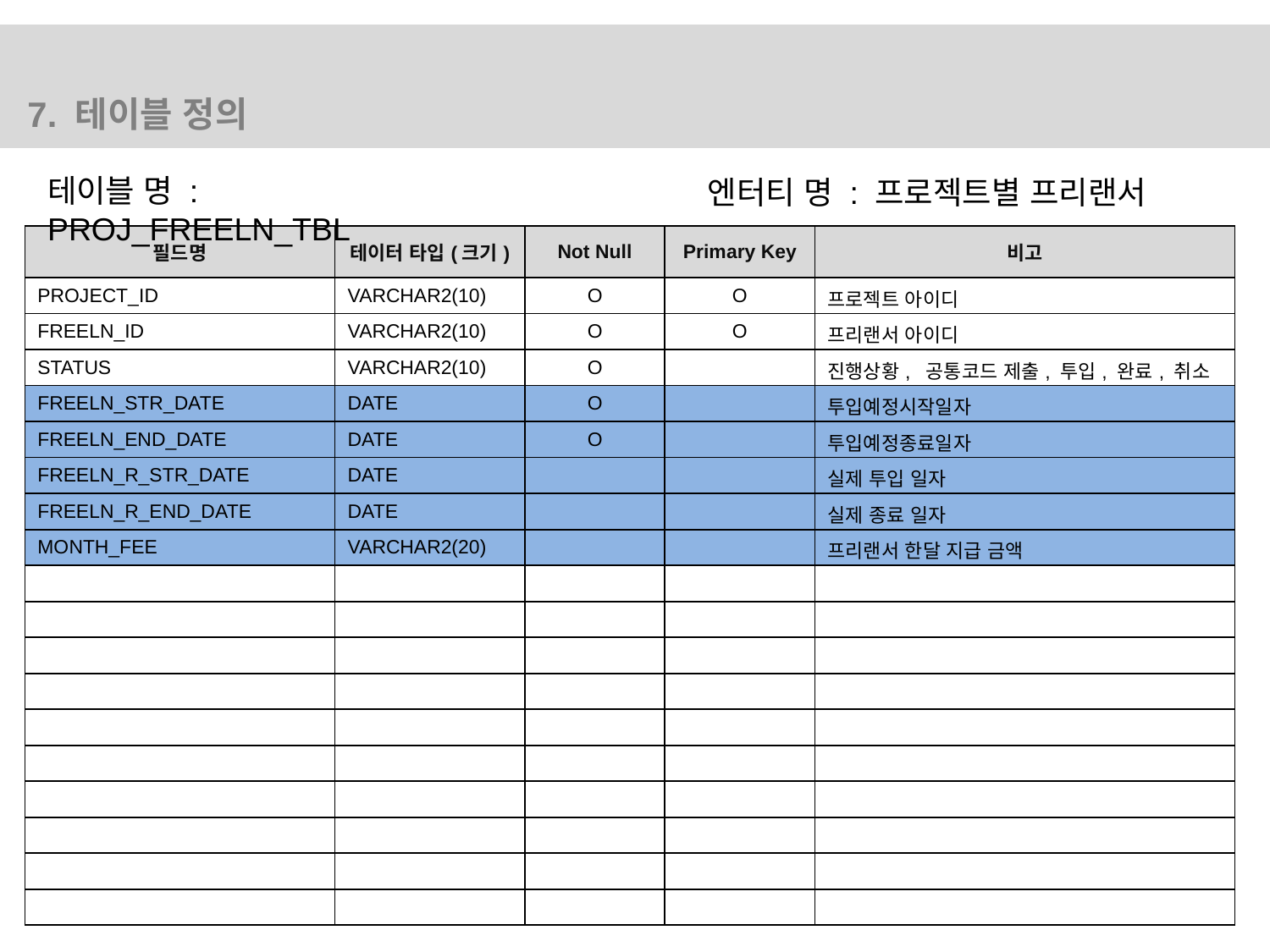

7. 테이블 정의
테이블 명 : PROJ_FREELN_TBL
엔터티 명 : 프로젝트별 프리랜서
| 필드명 | 테이터 타입(크기) | Not Null | Primary Key | 비고 |
| --- | --- | --- | --- | --- |
| PROJECT\_ID | VARCHAR2(10) | O | O | 프로젝트 아이디 |
| FREELN\_ID | VARCHAR2(10) | O | O | 프리랜서 아이디 |
| STATUS | VARCHAR2(10) | O |  | 진행상황, 공통코드 제출, 투입, 완료, 취소 |
| FREELN\_STR\_DATE | DATE | O |  | 투입예정시작일자 |
| FREELN\_END\_DATE | DATE | O |  | 투입예정종료일자 |
| FREELN\_R\_STR\_DATE | DATE |  |  | 실제 투입 일자 |
| FREELN\_R\_END\_DATE | DATE |  |  | 실제 종료 일자 |
| MONTH\_FEE | VARCHAR2(20) |  |  | 프리랜서 한달 지급 금액 |
|  |  |  |  |  |
|  |  |  |  |  |
|  |  |  |  |  |
|  |  |  |  |  |
|  |  |  |  |  |
|  |  |  |  |  |
|  |  |  |  |  |
|  |  |  |  |  |
|  |  |  |  |  |
|  |  |  |  |  |